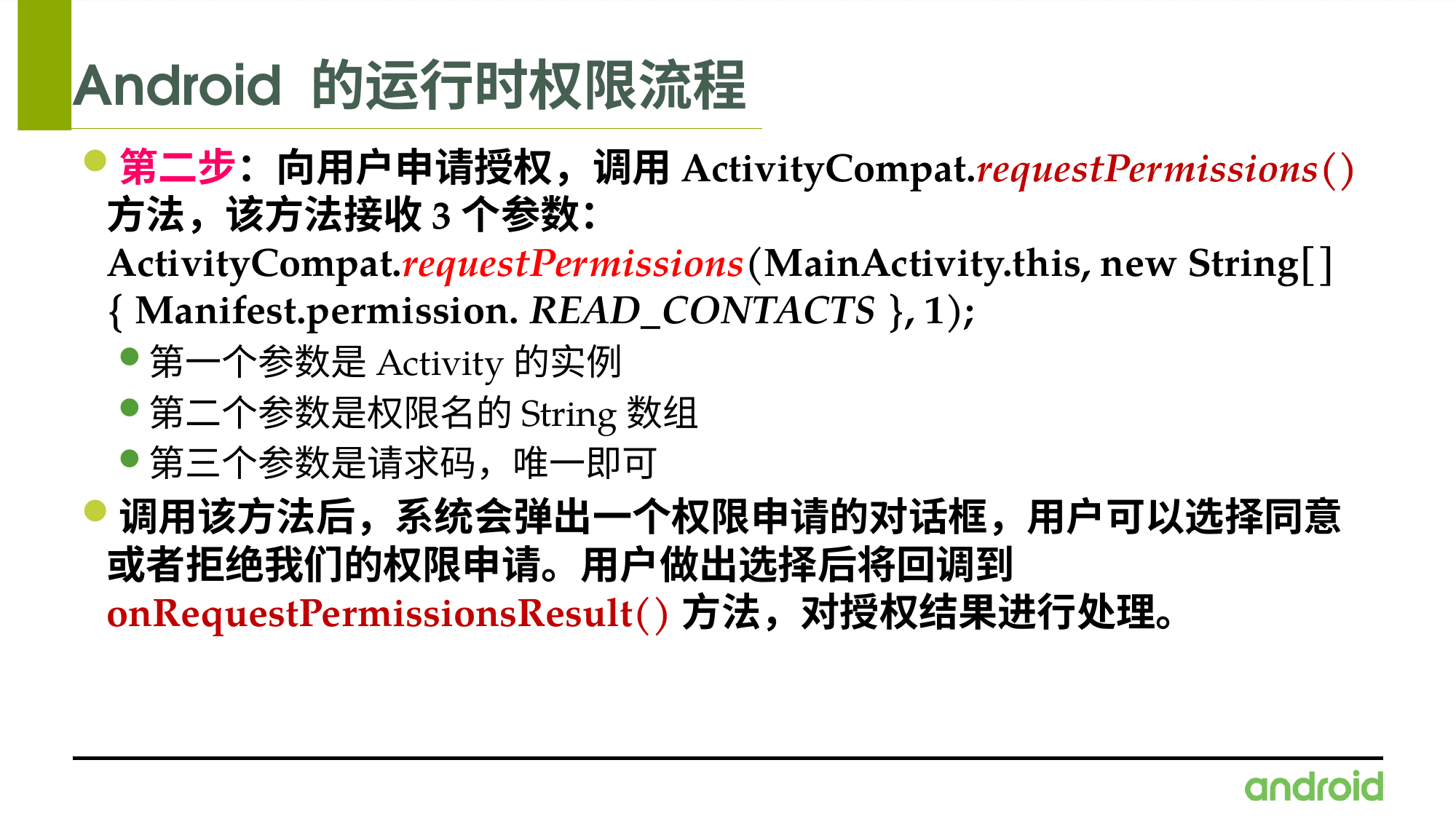

# Android 的运行时权限流程
第二步：向用户申请授权，调用ActivityCompat.requestPermissions()方法，该方法接收3个参数：
ActivityCompat.requestPermissions(MainActivity.this, new String[]{ Manifest.permission. READ_CONTACTS }, 1);
第一个参数是Activity的实例
第二个参数是权限名的String数组
第三个参数是请求码，唯一即可
调用该方法后，系统会弹出一个权限申请的对话框，用户可以选择同意或者拒绝我们的权限申请。用户做出选择后将回调到onRequestPermissionsResult()方法，对授权结果进行处理。